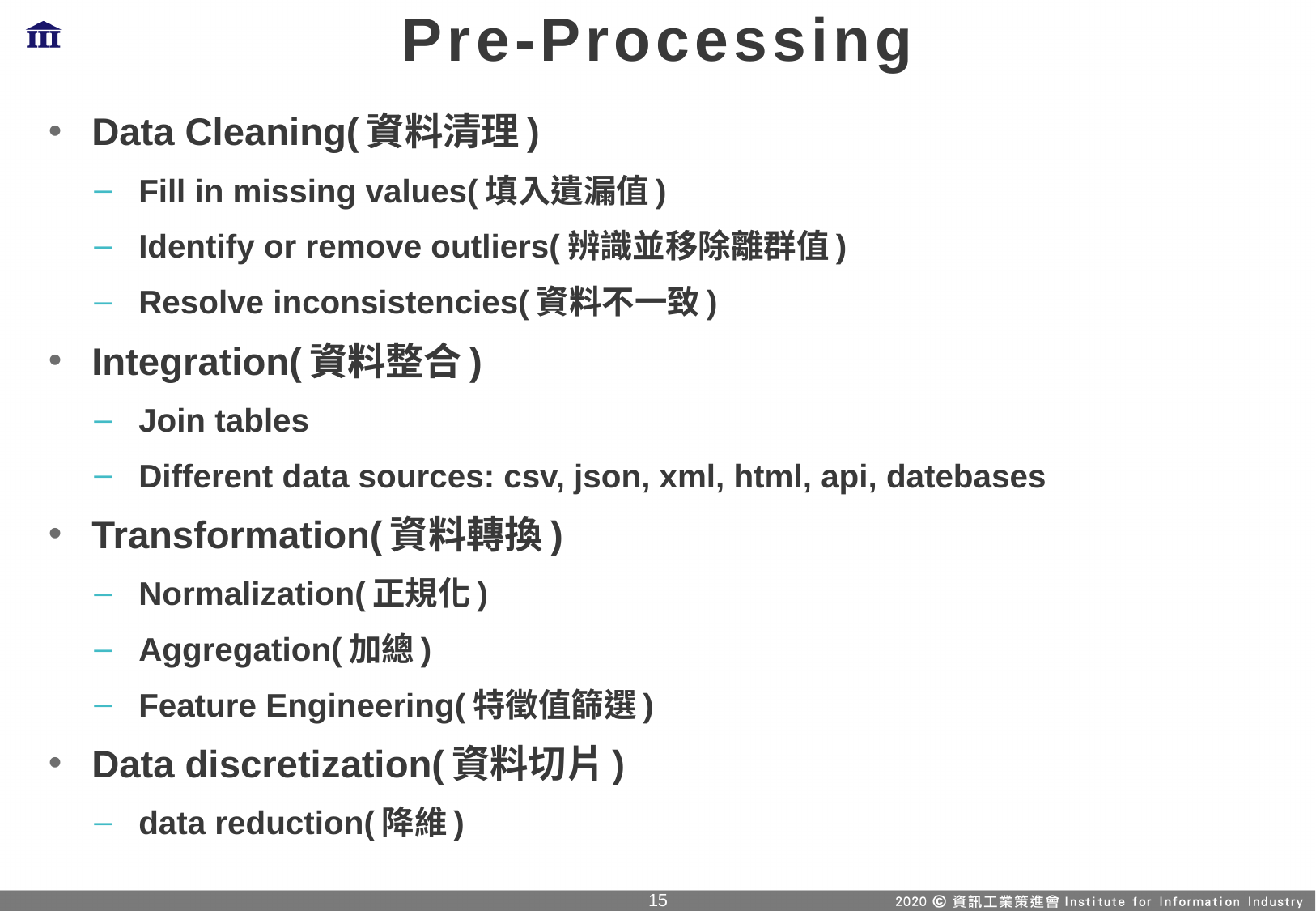

# Pre-Processing
Data Cleaning(資料清理)
Fill in missing values(填入遺漏值)
Identify or remove outliers(辨識並移除離群值)
Resolve inconsistencies(資料不一致)
Integration(資料整合)
Join tables
Different data sources: csv, json, xml, html, api, datebases
Transformation(資料轉換)
Normalization(正規化)
Aggregation(加總)
Feature Engineering(特徵值篩選)
Data discretization(資料切片)
data reduction(降維)
15